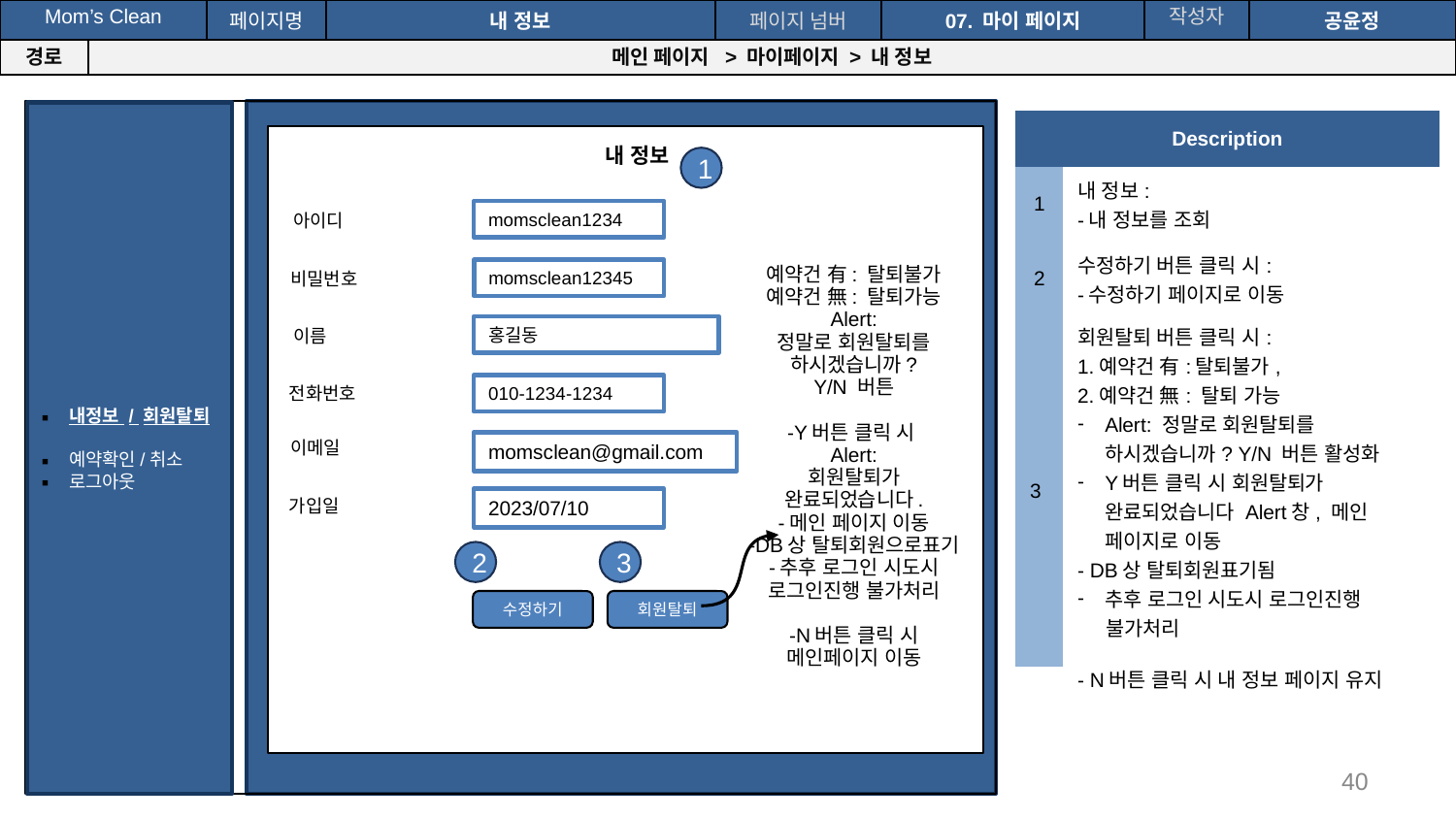

공간(오피스) 대여 시스템
| Mom’s Clean |  | 페이지명 | 내 정보 | 페이지 넘버 | 07. 마이 페이지 | 작성자 | 공윤정 |
| --- | --- | --- | --- | --- | --- | --- | --- |
| 경로 | 메인 페이지 > 마이페이지 > 내 정보 |  |  |  |  |  |  |

내 정보
내정보 / 회원탈퇴
예약확인/취소
로그아웃

| Description |  |
| --- | --- |
| 1 | 내 정보: -내 정보를 조회 |
| 2 | 수정하기 버튼 클릭 시: -수정하기 페이지로 이동 |
| 3 | 회원탈퇴 버튼 클릭 시: 1.예약건 有:탈퇴불가, 2.예약건 無: 탈퇴 가능 Alert: 정말로 회원탈퇴를 하시겠습니까? Y/N 버튼 활성화 Y버튼 클릭 시 회원탈퇴가 완료되었습니다 Alert창, 메인 페이지로 이동 - DB상 탈퇴회원표기됨 추후 로그인 시도시 로그인진행 불가처리 - N버튼 클릭 시 내 정보 페이지 유지 |
1
momsclean1234
아이디
| 예약건 有: 탈퇴불가 예약건 無: 탈퇴가능 Alert: 정말로 회원탈퇴를 하시겠습니까? Y/N 버튼 -Y버튼 클릭 시 Alert: 회원탈퇴가 완료되었습니다. -메인 페이지 이동 -DB상 탈퇴회원으로표기 -추후 로그인 시도시 로그인진행 불가처리 -N버튼 클릭 시 메인페이지 이동 |
| --- |
momsclean12345
비밀번호
홍길동
이름
전화번호
010-1234-1234
이메일
momsclean@gmail.com
가입일
2023/07/10
3
2
수정하기
회원탈퇴
40